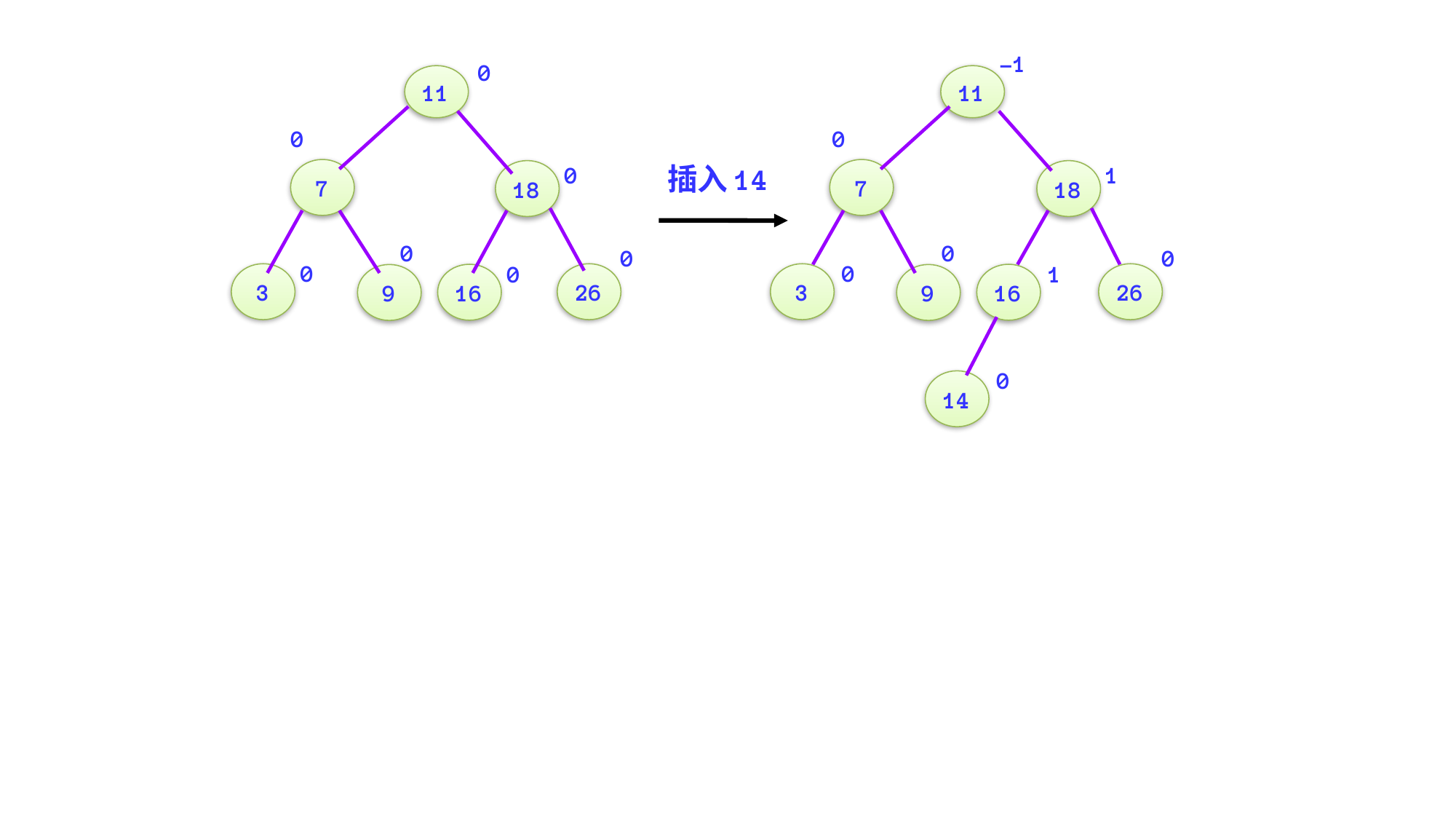

-1
11

0
7
1
插入14
18

0
0
0
0
1
3
26
16
9

0
14
0
11

0
7
0
18

0
0
0
3
26
16
9